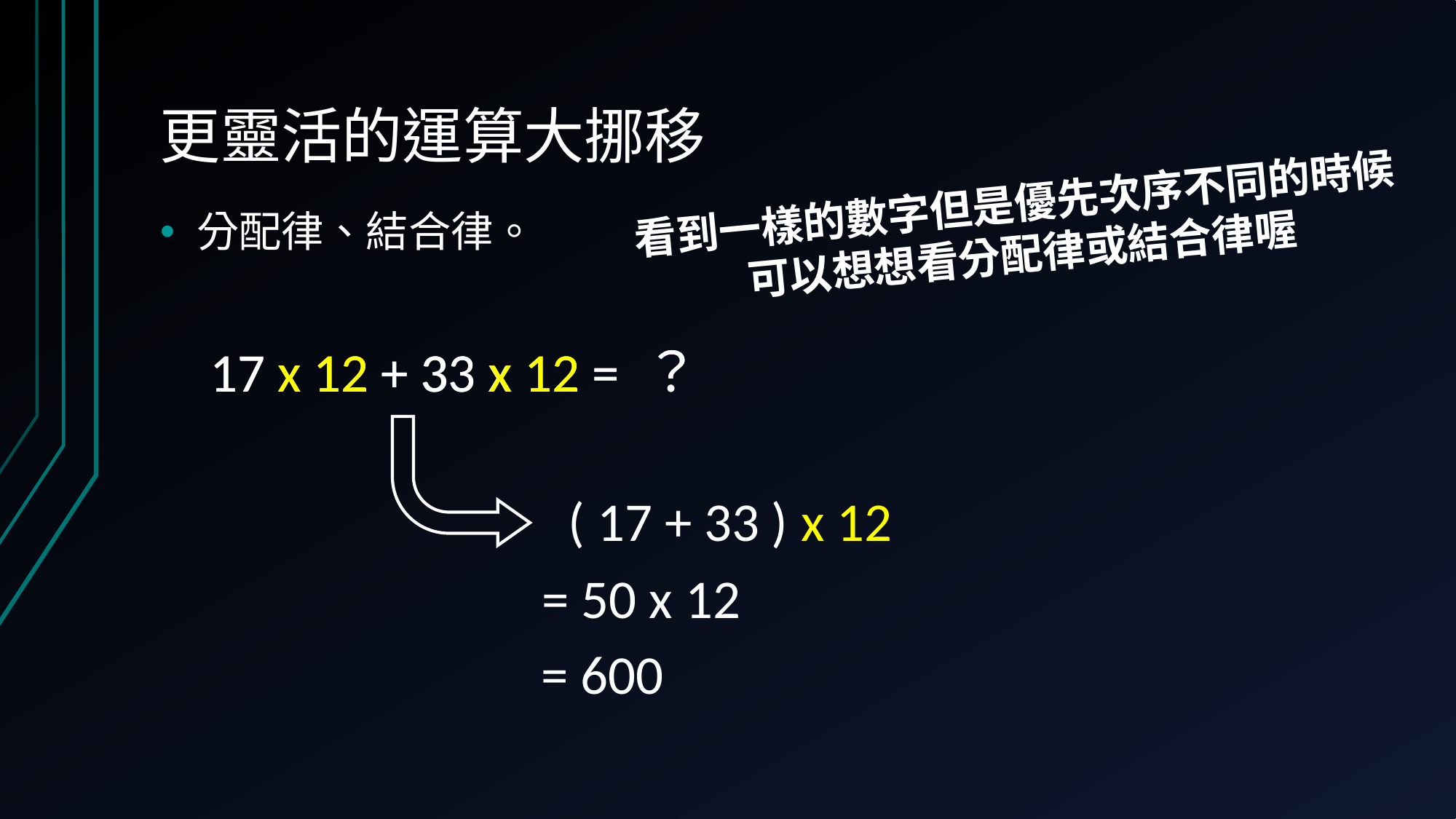

# 更靈活的運算大挪移
看到一樣的數字但是優先次序不同的時候
         	可以想想看分配律或結合律喔
分配律、結合律。
17 x 12 + 33 x 12 = ？
17 x 12 + 33 x 12 = ？

( 17 + 33 ) x 12
= 50 x 12
= 600